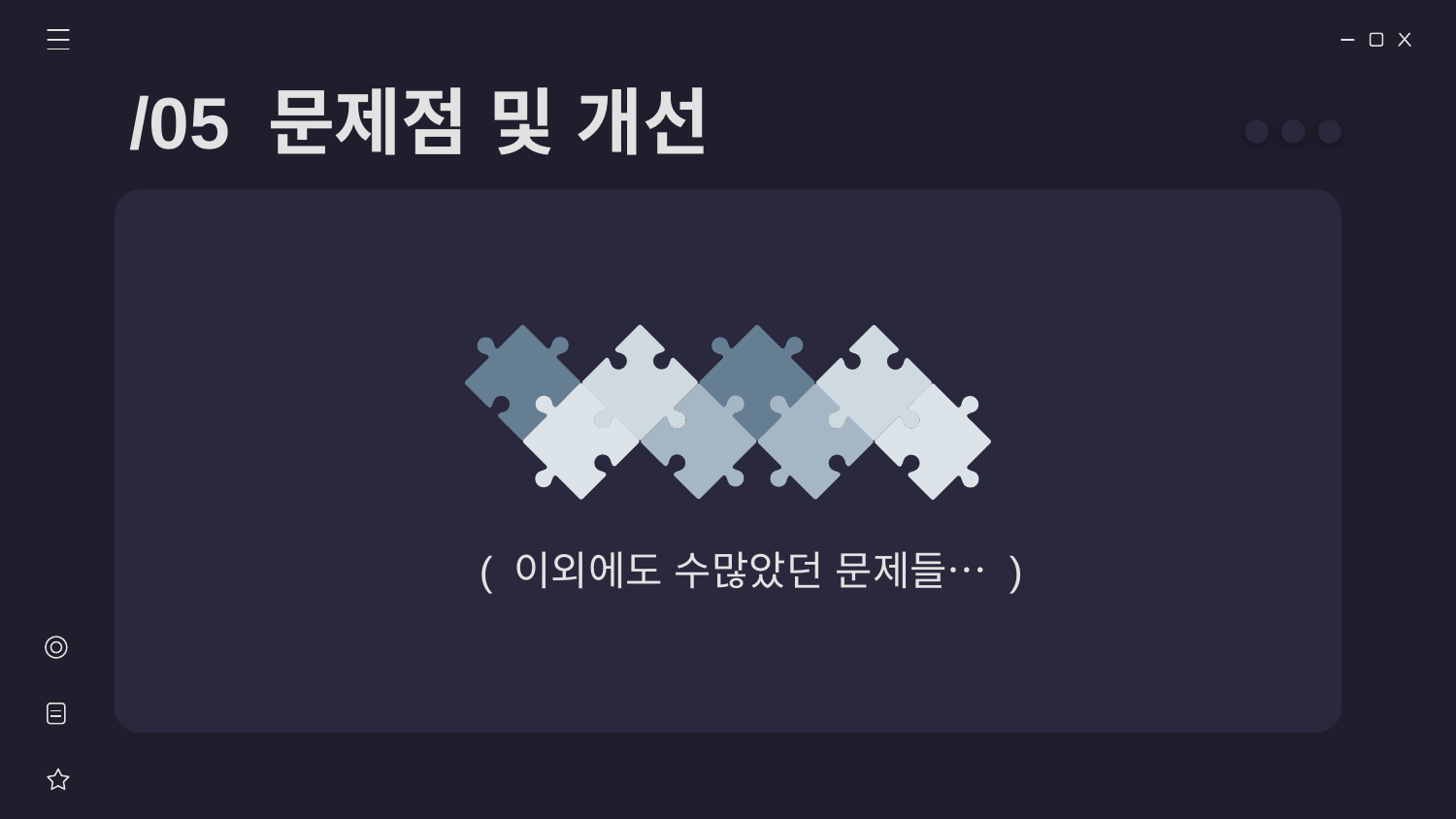

# /05 문제점 및 개선

( 이외에도 수많았던 문제들… )